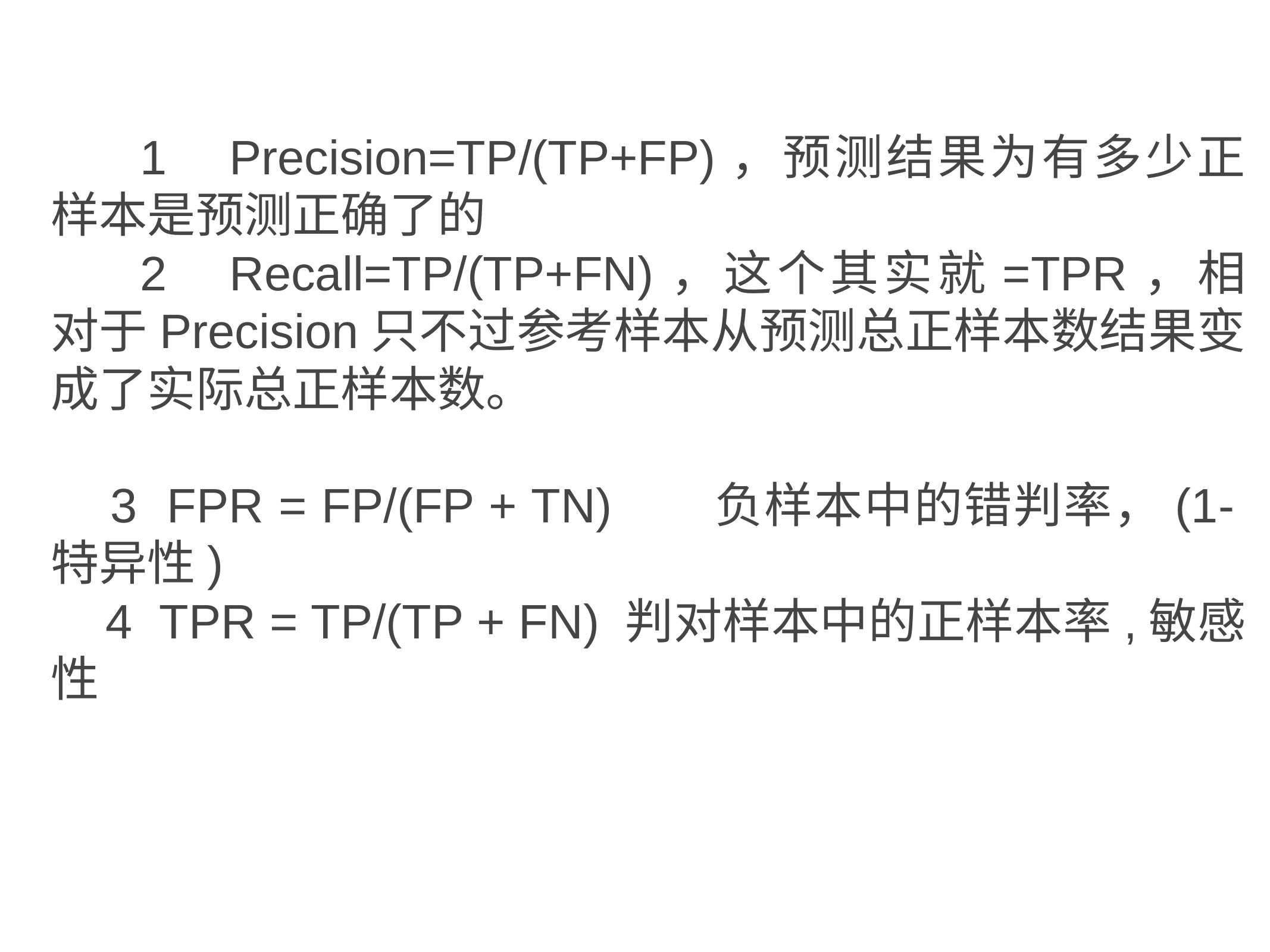

1	Precision=TP/(TP+FP)，预测结果为有多少正样本是预测正确了的
	2	Recall=TP/(TP+FN)，这个其实就=TPR，相对于Precision只不过参考样本从预测总正样本数结果变成了实际总正样本数。

    3  FPR = FP/(FP + TN)      负样本中的错判率，(1-特异性)
    4  TPR = TP/(TP + FN) 判对样本中的正样本率,敏感性